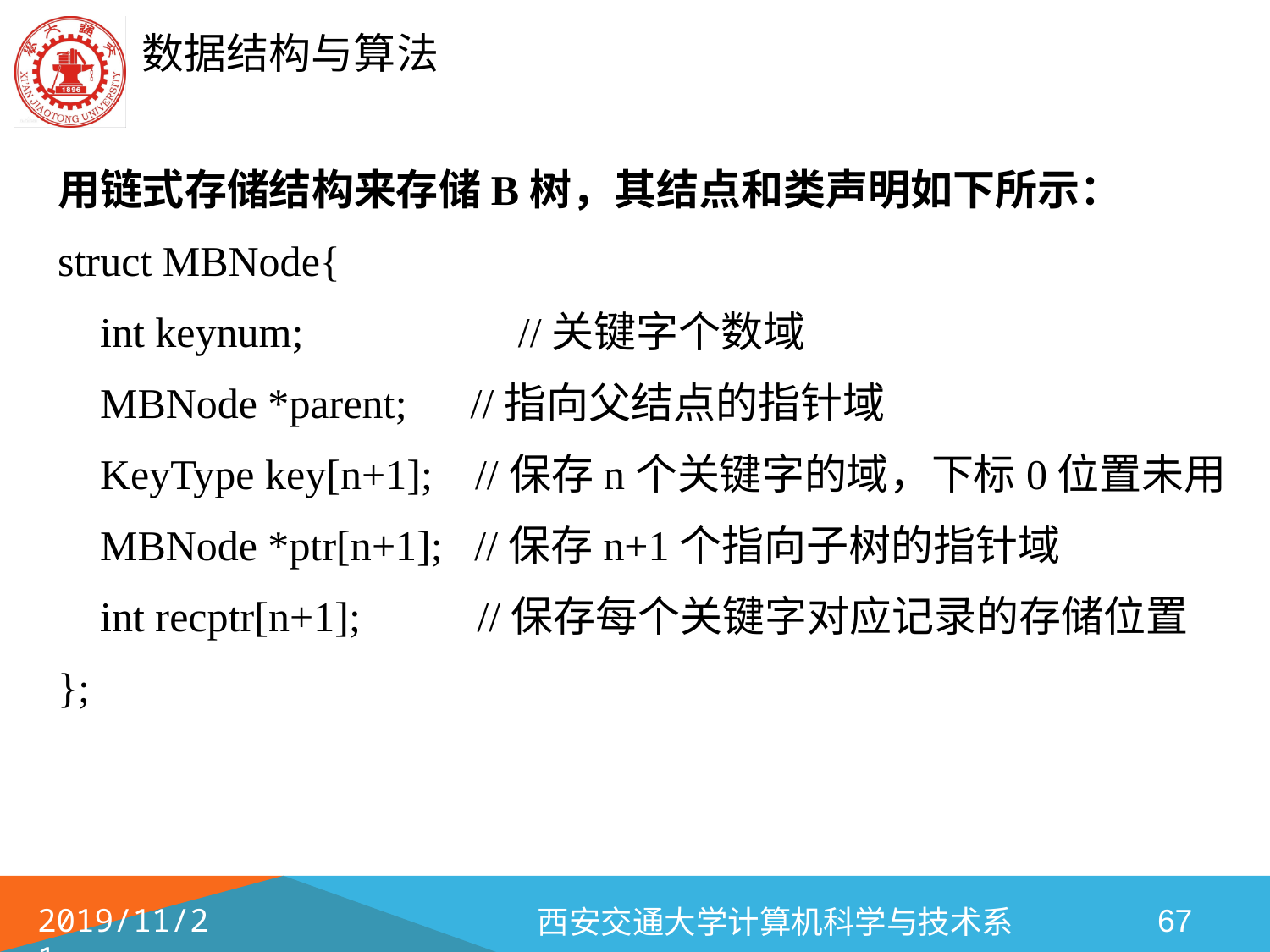

用链式存储结构来存储B树，其结点和类声明如下所示：
struct MBNode{
    int keynum;          	   //关键字个数域
    MBNode *parent;      //指向父结点的指针域
    KeyType key[n+1];    //保存n个关键字的域，下标0位置未用
    MBNode *ptr[n+1];   //保存n+1个指向子树的指针域
    int recptr[n+1];           //保存每个关键字对应记录的存储位置
};